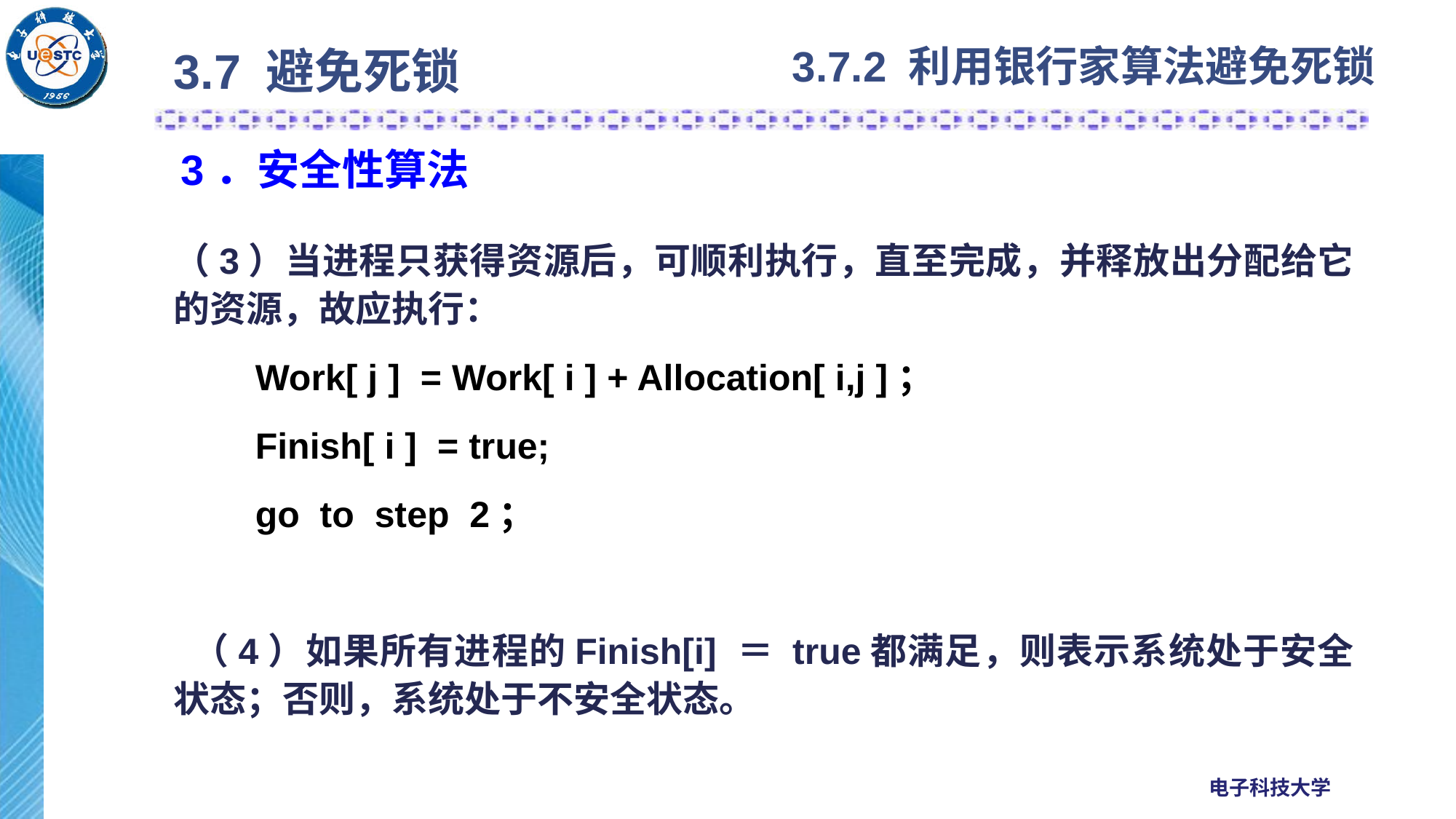

3.7 避免死锁
3.7.2 利用银行家算法避免死锁
# 3．安全性算法
（3）当进程只获得资源后，可顺利执行，直至完成，并释放出分配给它的资源，故应执行：
        Work[ j ]  = Work[ i ] + Allocation[ i,j ]；
        Finish[ i ]  = true;
        go  to  step  2；

 （4）如果所有进程的Finish[i] ＝ true都满足，则表示系统处于安全状态；否则，系统处于不安全状态。